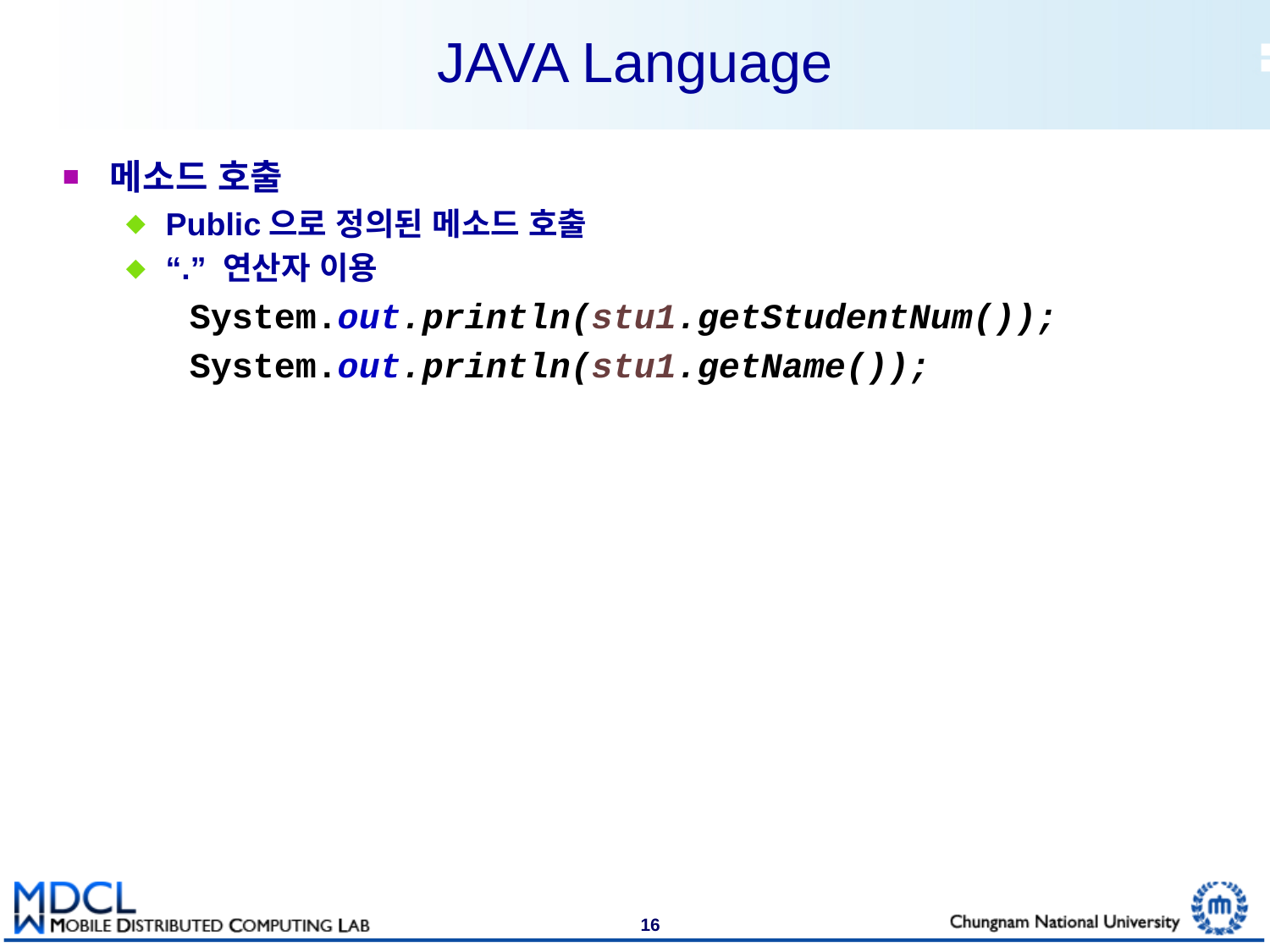

# JAVA Language
메소드 호출
Public으로 정의된 메소드 호출
“.” 연산자 이용
	System.out.println(stu1.getStudentNum());
	System.out.println(stu1.getName());